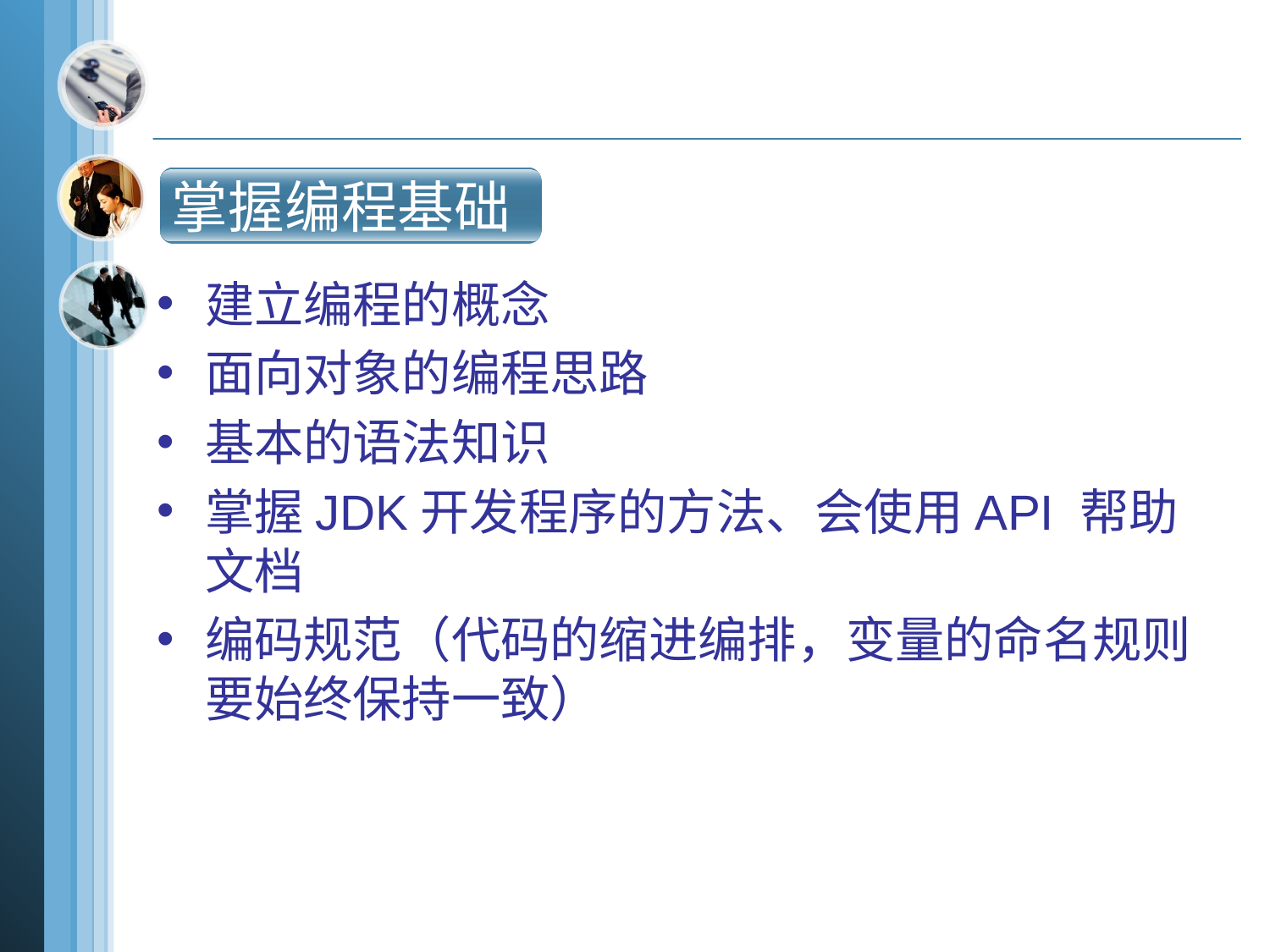

掌握编程基础

建立编程的概念
面向对象的编程思路
基本的语法知识
掌握JDK开发程序的方法、会使用API 帮助文档
编码规范（代码的缩进编排，变量的命名规则要始终保持一致）